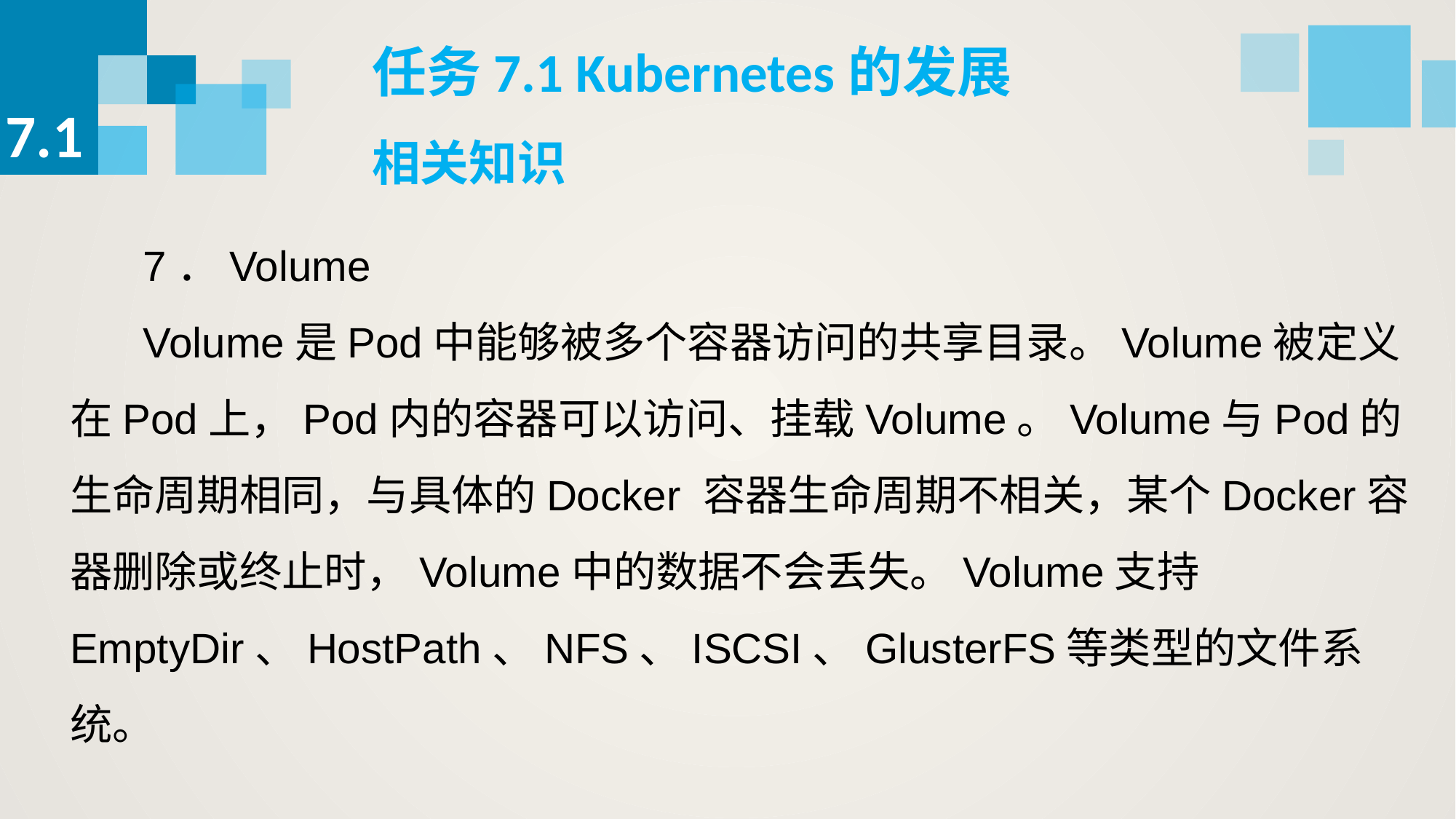

任务7.1 Kubernetes的发展
7.1
相关知识
7．Volume
Volume是Pod中能够被多个容器访问的共享目录。Volume被定义在Pod上，Pod内的容器可以访问、挂载Volume。Volume与Pod的生命周期相同，与具体的Docker 容器生命周期不相关，某个Docker容器删除或终止时，Volume中的数据不会丢失。Volume支持EmptyDir、HostPath、NFS、ISCSI、GlusterFS等类型的文件系统。